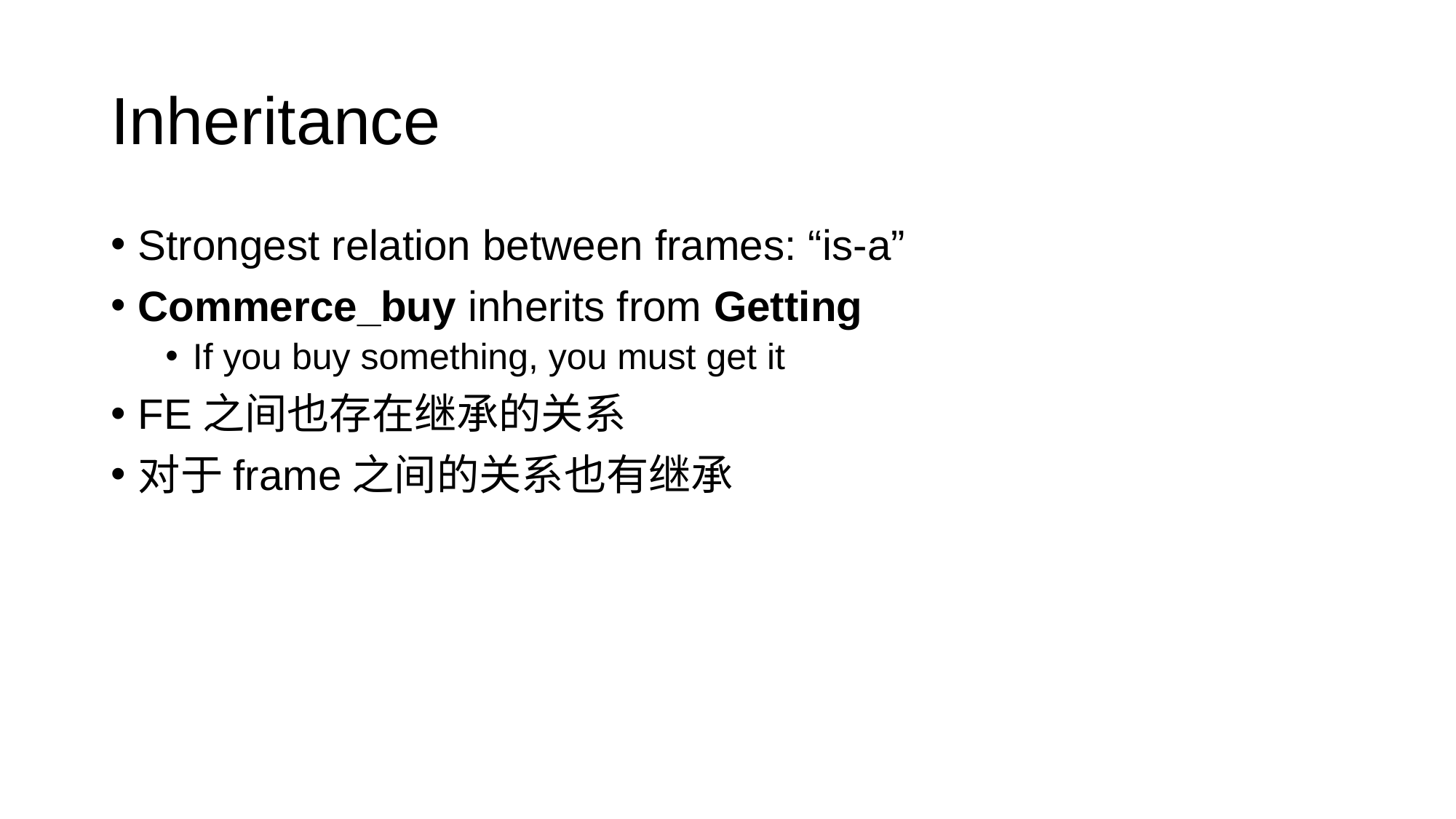

# Inheritance
Strongest relation between frames: “is-a”
Commerce_buy inherits from Getting
If you buy something, you must get it
FE之间也存在继承的关系
对于frame之间的关系也有继承